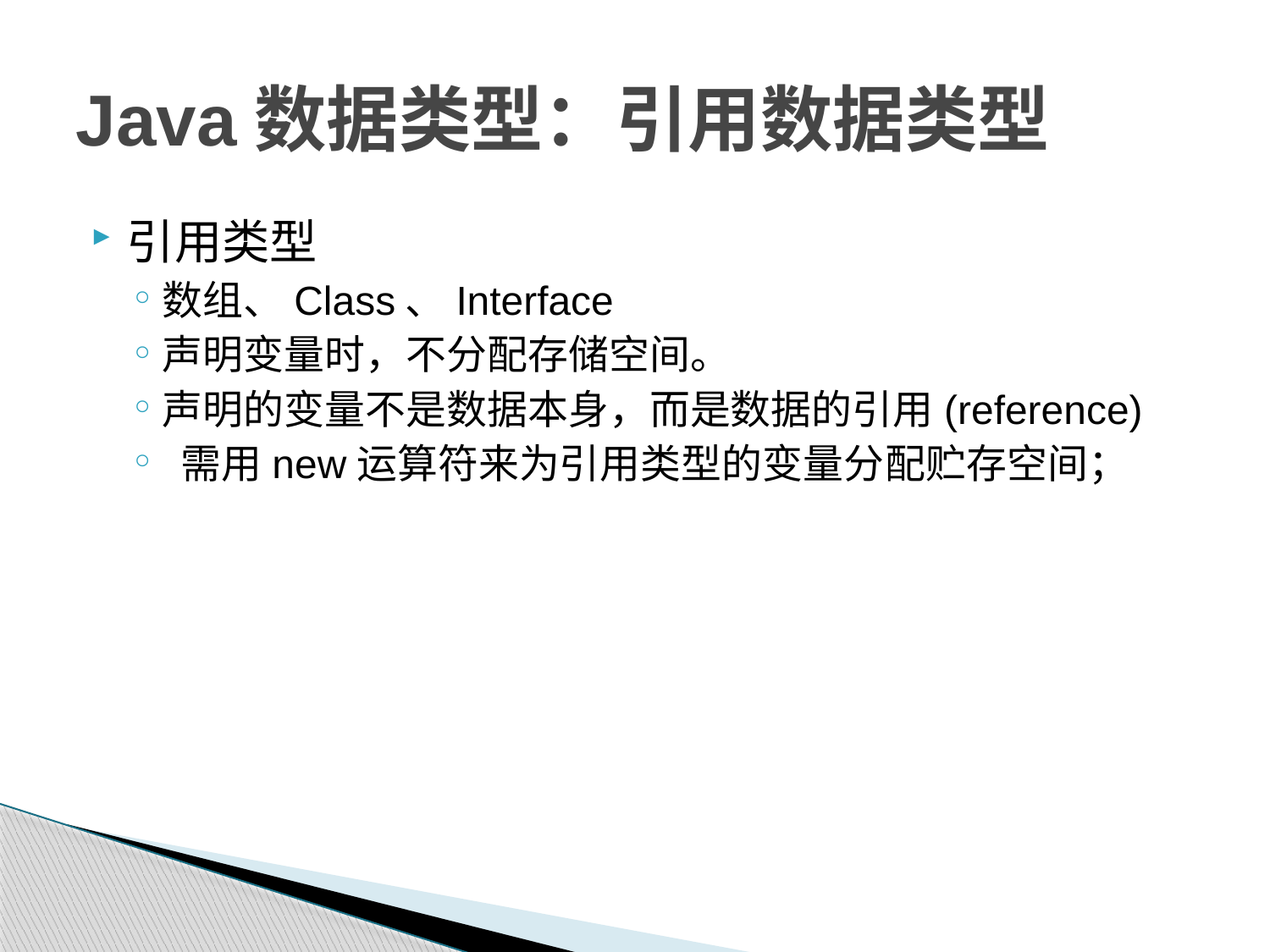

# Java数据类型：引用数据类型
引用类型
数组、Class、Interface
声明变量时，不分配存储空间。
声明的变量不是数据本身，而是数据的引用(reference)
 需用new运算符来为引用类型的变量分配贮存空间；